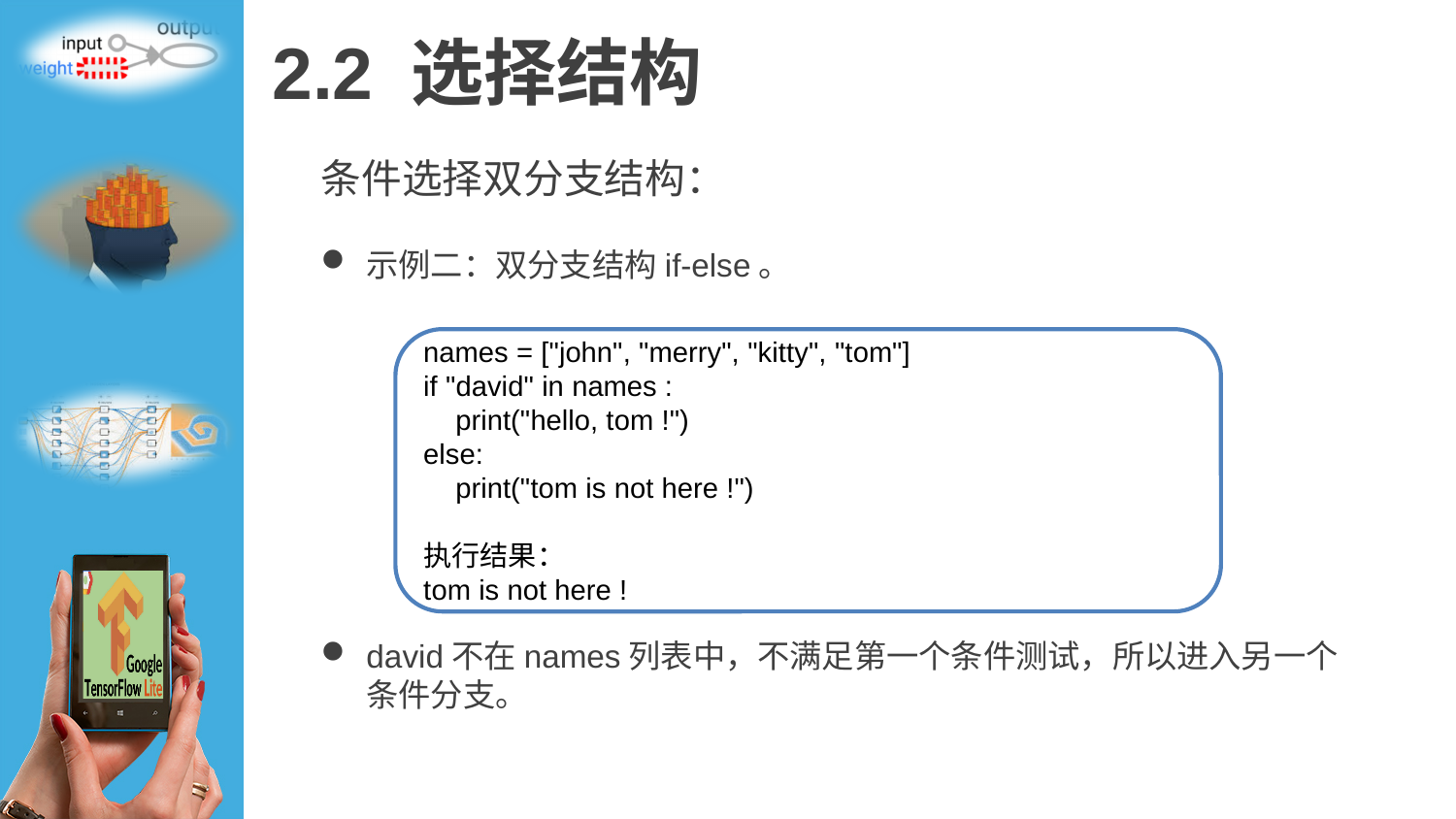

# 2.2 选择结构
条件选择双分支结构：
示例二：双分支结构if-else。

david不在names列表中，不满足第一个条件测试，所以进入另一个条件分支。

names = ["john", "merry", "kitty", "tom"]
if "david" in names :
    print("hello, tom !")
else:
    print("tom is not here !")

执行结果：
tom is not here !